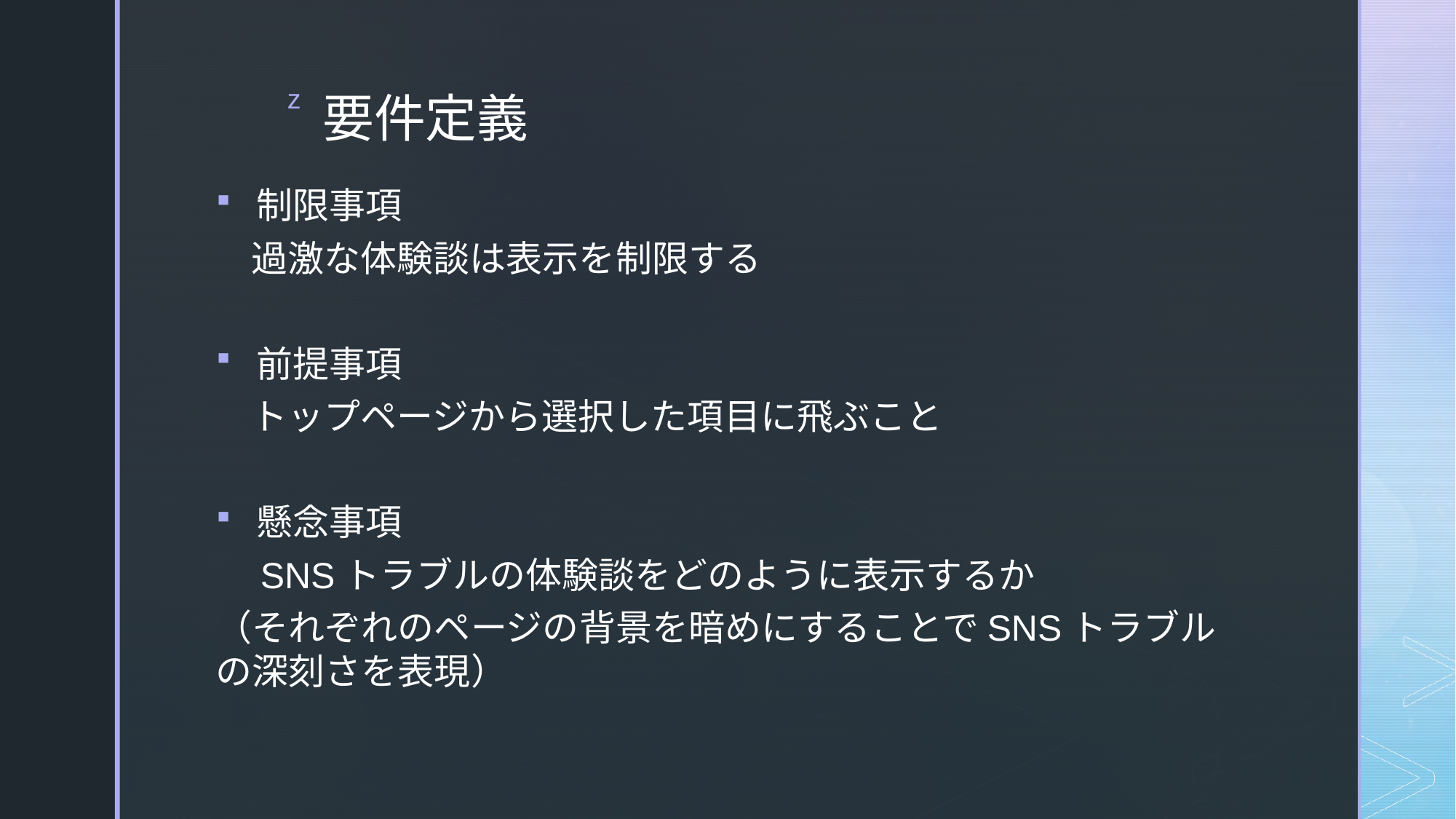

# 要件定義
制限事項
　過激な体験談は表示を制限する

前提事項
　トップページから選択した項目に飛ぶこと

懸念事項
　SNSトラブルの体験談をどのように表示するか
（それぞれのページの背景を暗めにすることでSNSトラブルの深刻さを表現）